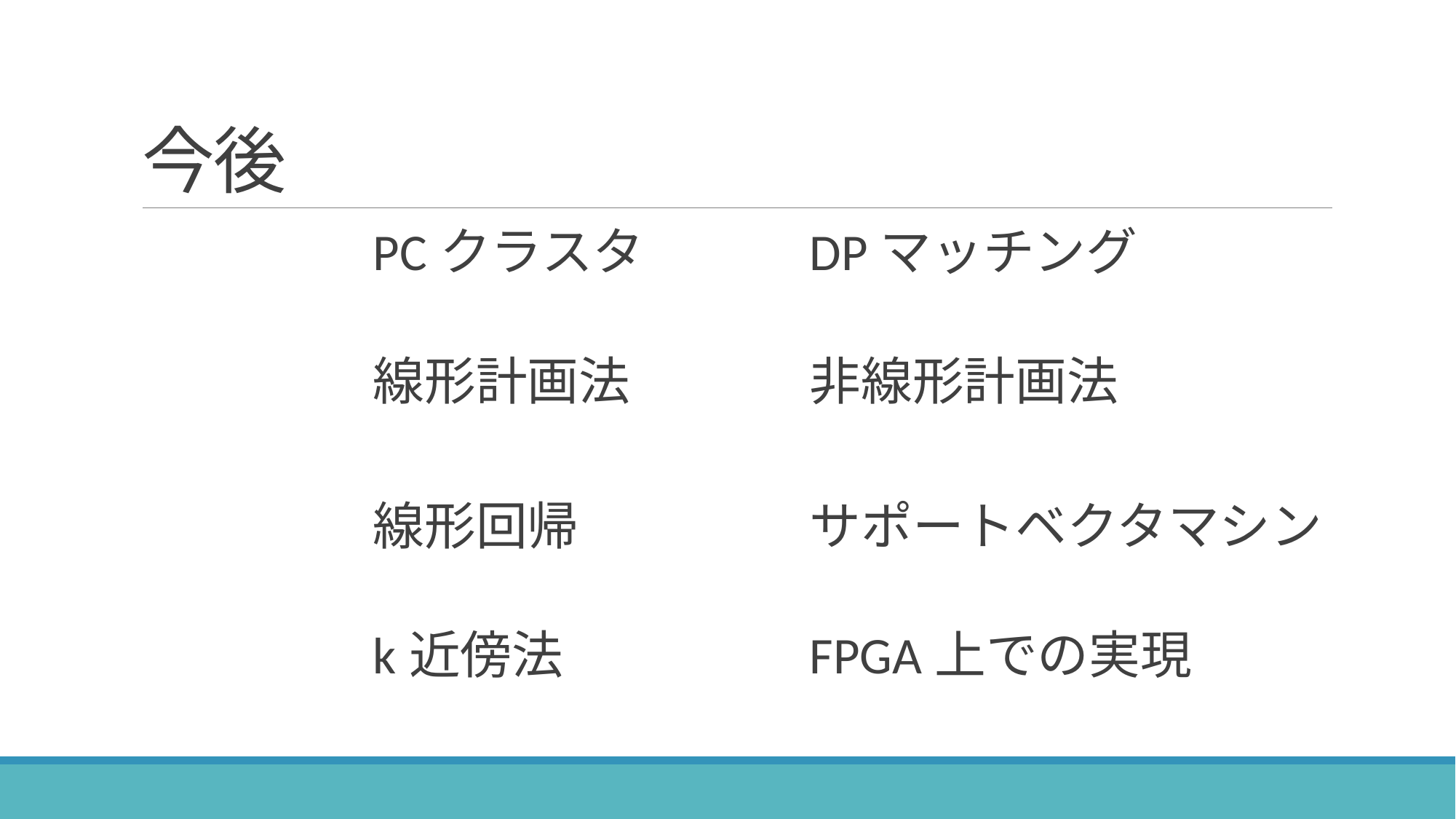

# 今後
		PCクラスタ		DPマッチング

		線形計画法		非線形計画法

		線形回帰			サポートベクタマシン

		k近傍法			FPGA上での実現